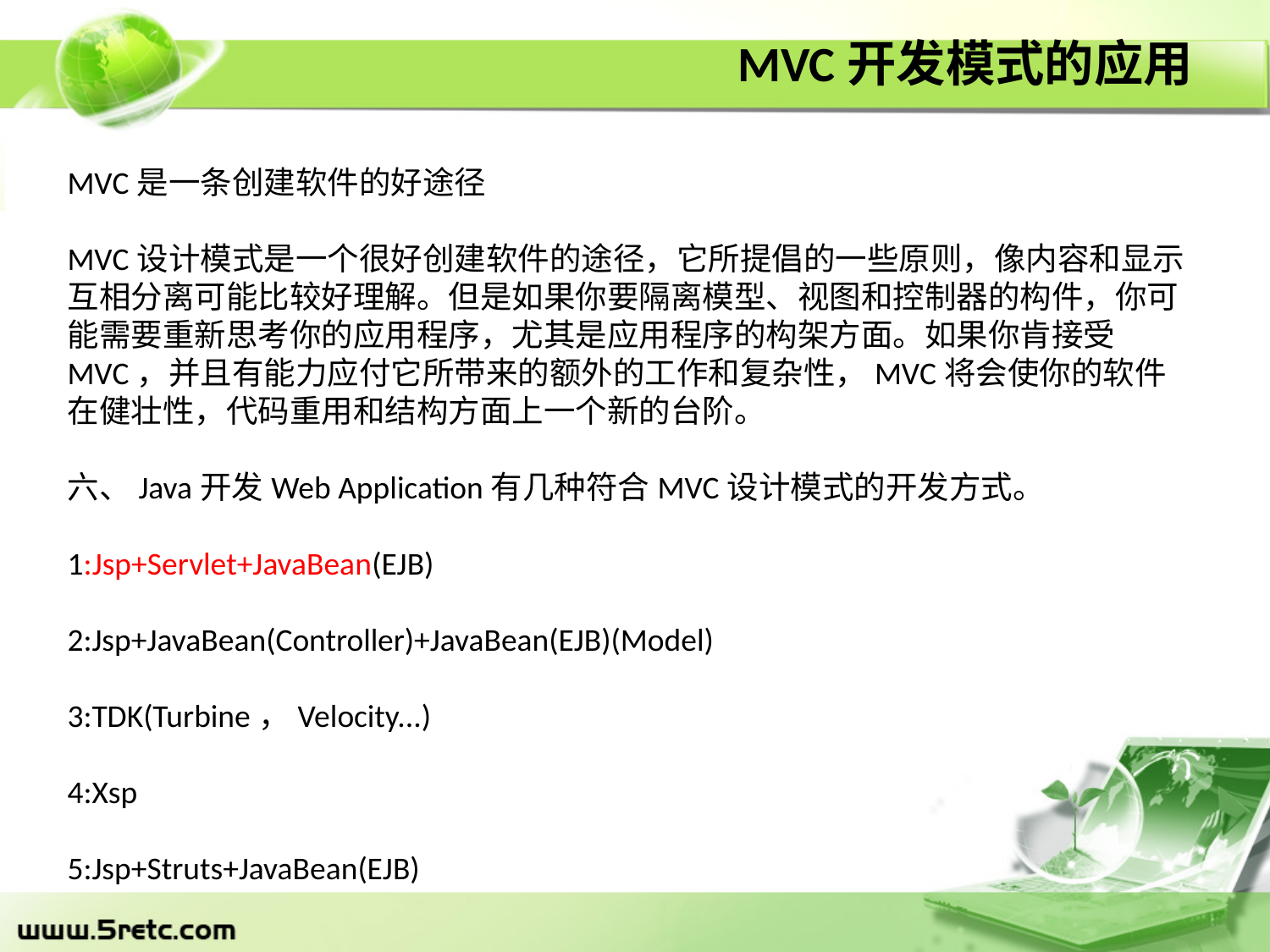

MVC开发模式的应用
MVC是一条创建软件的好途径
MVC设计模式是一个很好创建软件的途径，它所提倡的一些原则，像内容和显示互相分离可能比较好理解。但是如果你要隔离模型、视图和控制器的构件，你可能需要重新思考你的应用程序，尤其是应用程序的构架方面。如果你肯接受MVC，并且有能力应付它所带来的额外的工作和复杂性，MVC将会使你的软件在健壮性，代码重用和结构方面上一个新的台阶。
六、Java开发Web Application有几种符合MVC设计模式的开发方式。
1:Jsp+Servlet+JavaBean(EJB)
2:Jsp+JavaBean(Controller)+JavaBean(EJB)(Model)
3:TDK(Turbine，Velocity...)
4:Xsp
5:Jsp+Struts+JavaBean(EJB)